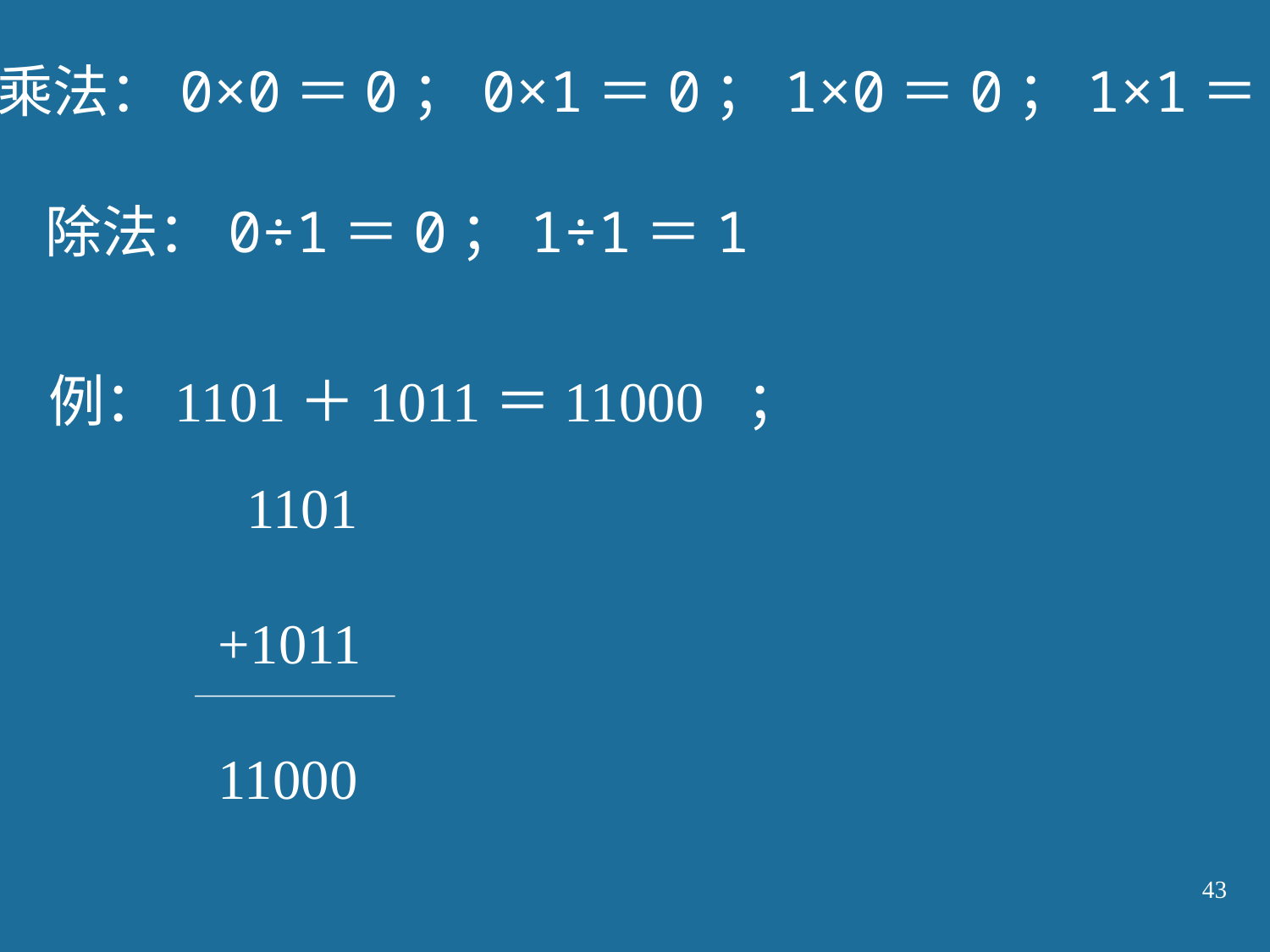

乘法：0×0＝0；0×1＝0；1×0＝0；1×1＝1
除法：0÷1＝0；1÷1＝1
例：1101＋1011＝11000  ；
  1101

+1011

11000

43